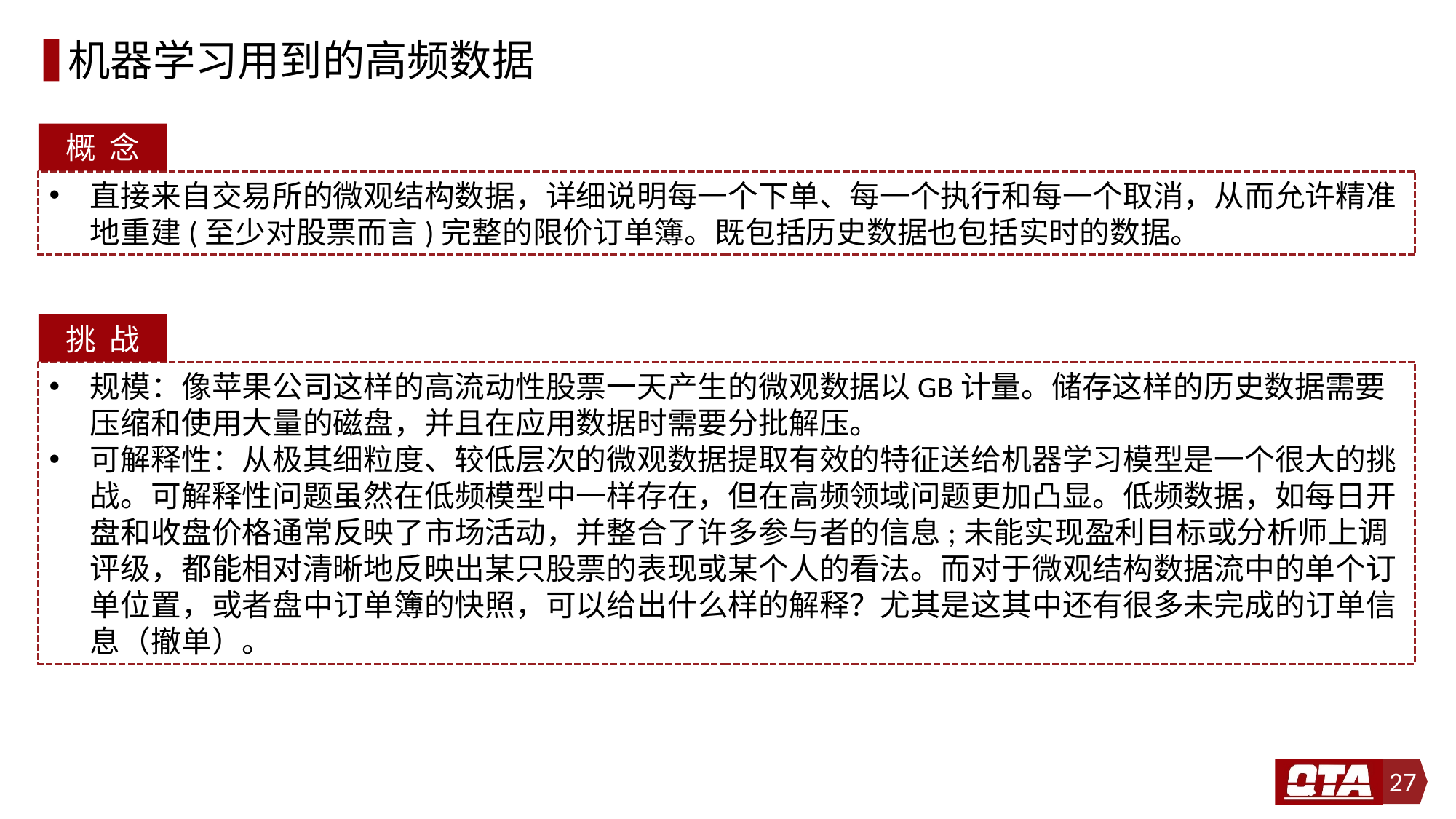

# 机器学习用到的高频数据
概  念
直接来自交易所的微观结构数据，详细说明每一个下单、每一个执行和每一个取消，从而允许精准地重建(至少对股票而言)完整的限价订单簿。既包括历史数据也包括实时的数据。
挑  战
规模：像苹果公司这样的高流动性股票一天产生的微观数据以GB计量。储存这样的历史数据需要压缩和使用大量的磁盘，并且在应用数据时需要分批解压。
可解释性：从极其细粒度、较低层次的微观数据提取有效的特征送给机器学习模型是一个很大的挑战。可解释性问题虽然在低频模型中一样存在，但在高频领域问题更加凸显。低频数据，如每日开盘和收盘价格通常反映了市场活动，并整合了许多参与者的信息;未能实现盈利目标或分析师上调评级，都能相对清晰地反映出某只股票的表现或某个人的看法。而对于微观结构数据流中的单个订单位置，或者盘中订单簿的快照，可以给出什么样的解释？尤其是这其中还有很多未完成的订单信息（撤单）。
27